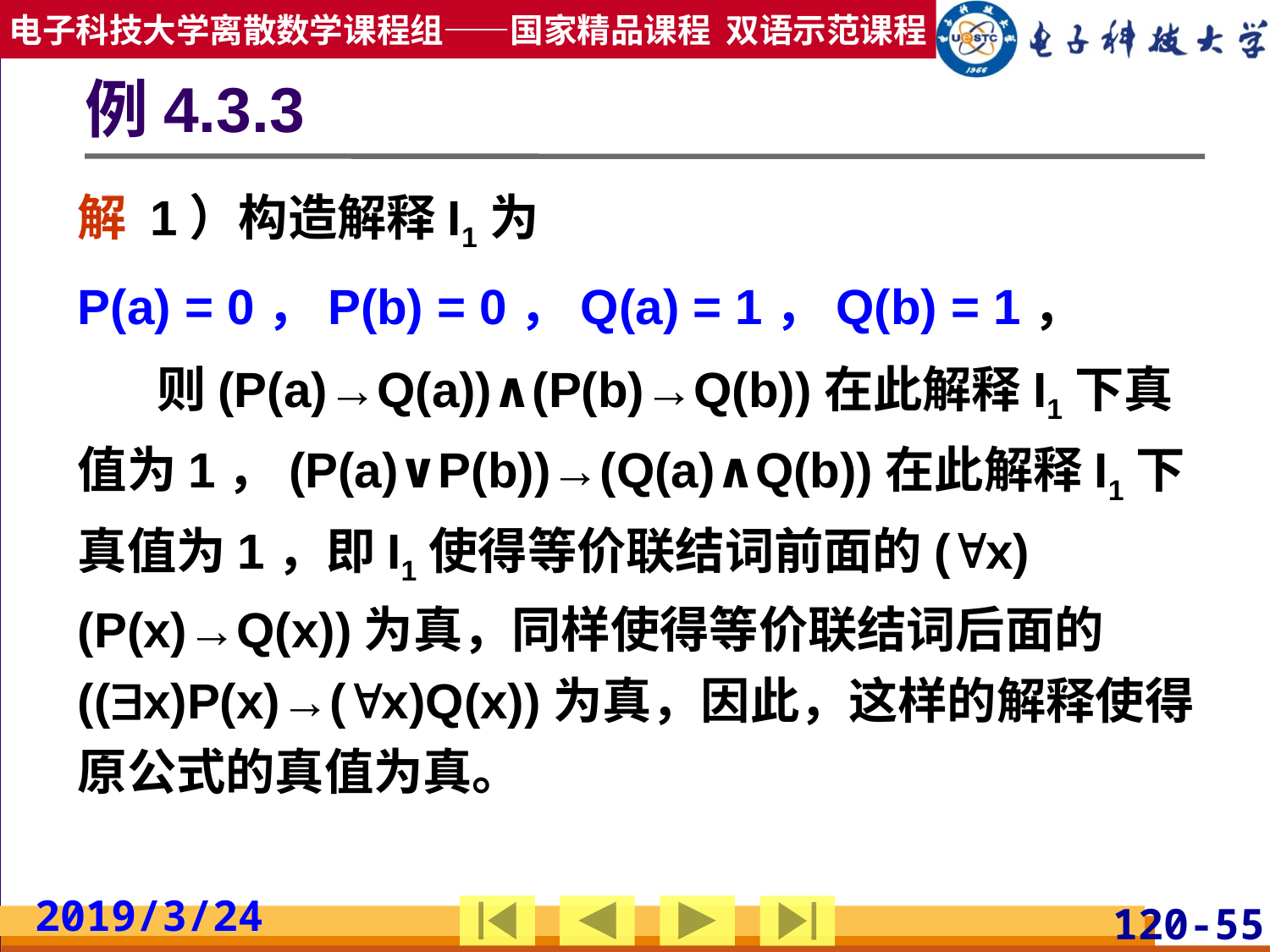

# 例4.3.3
解 1）构造解释I1为
P(a) = 0，P(b) = 0，Q(a) = 1，Q(b) = 1，
      则(P(a)→Q(a))∧(P(b)→Q(b))在此解释I1下真值为1，(P(a)∨P(b))→(Q(a)∧Q(b))在此解释I1下真值为1，即I1使得等价联结词前面的(∀x)(P(x)→Q(x))为真，同样使得等价联结词后面的((∃x)P(x)→(∀x)Q(x))为真，因此，这样的解释使得原公式的真值为真。
2019/3/24